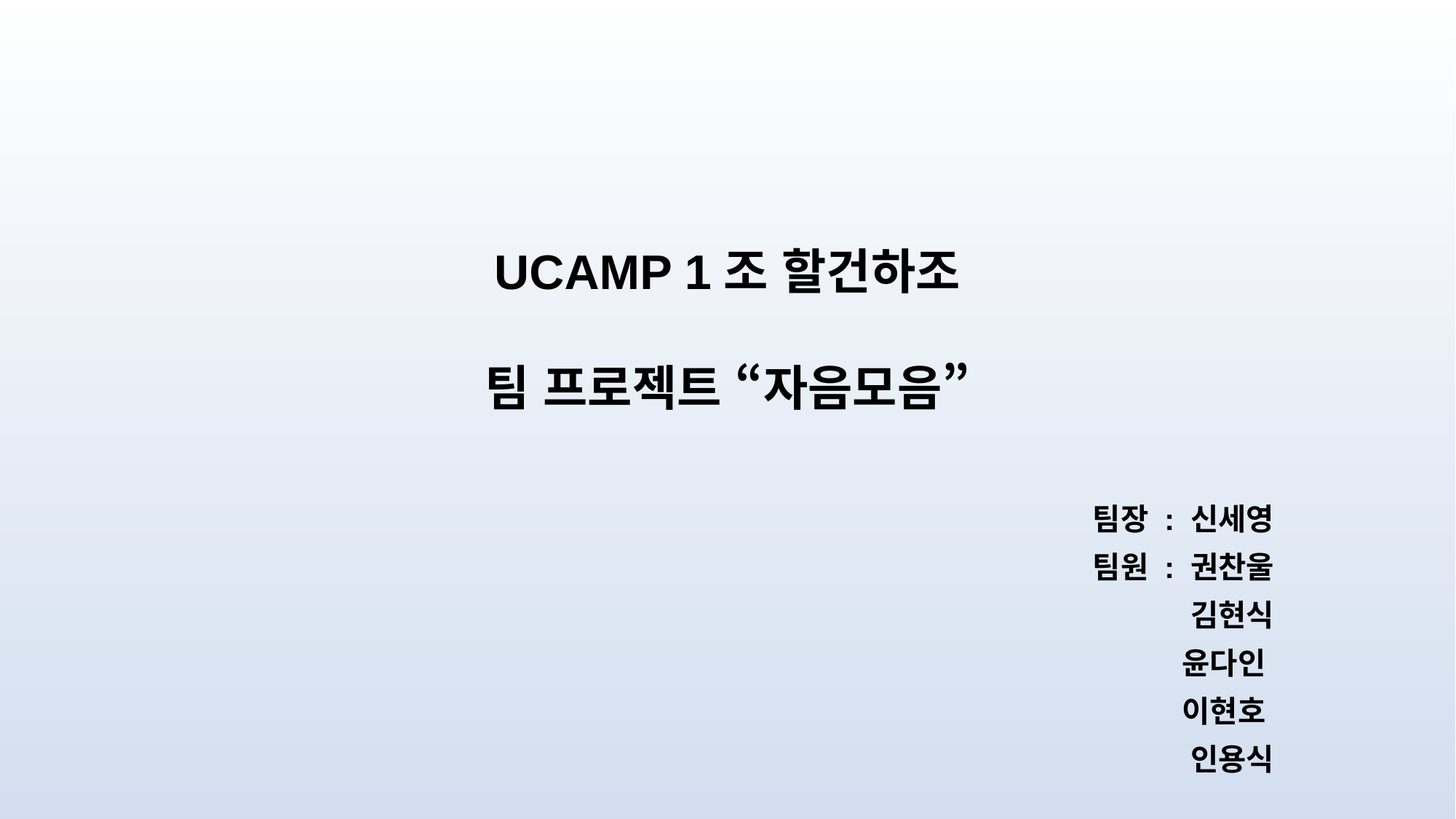

# UCAMP 1조 할건하조 팀 프로젝트 “자음모음”
팀장 : 신세영
팀원 : 권찬울
김현식
   윤다인
이현호
인용식